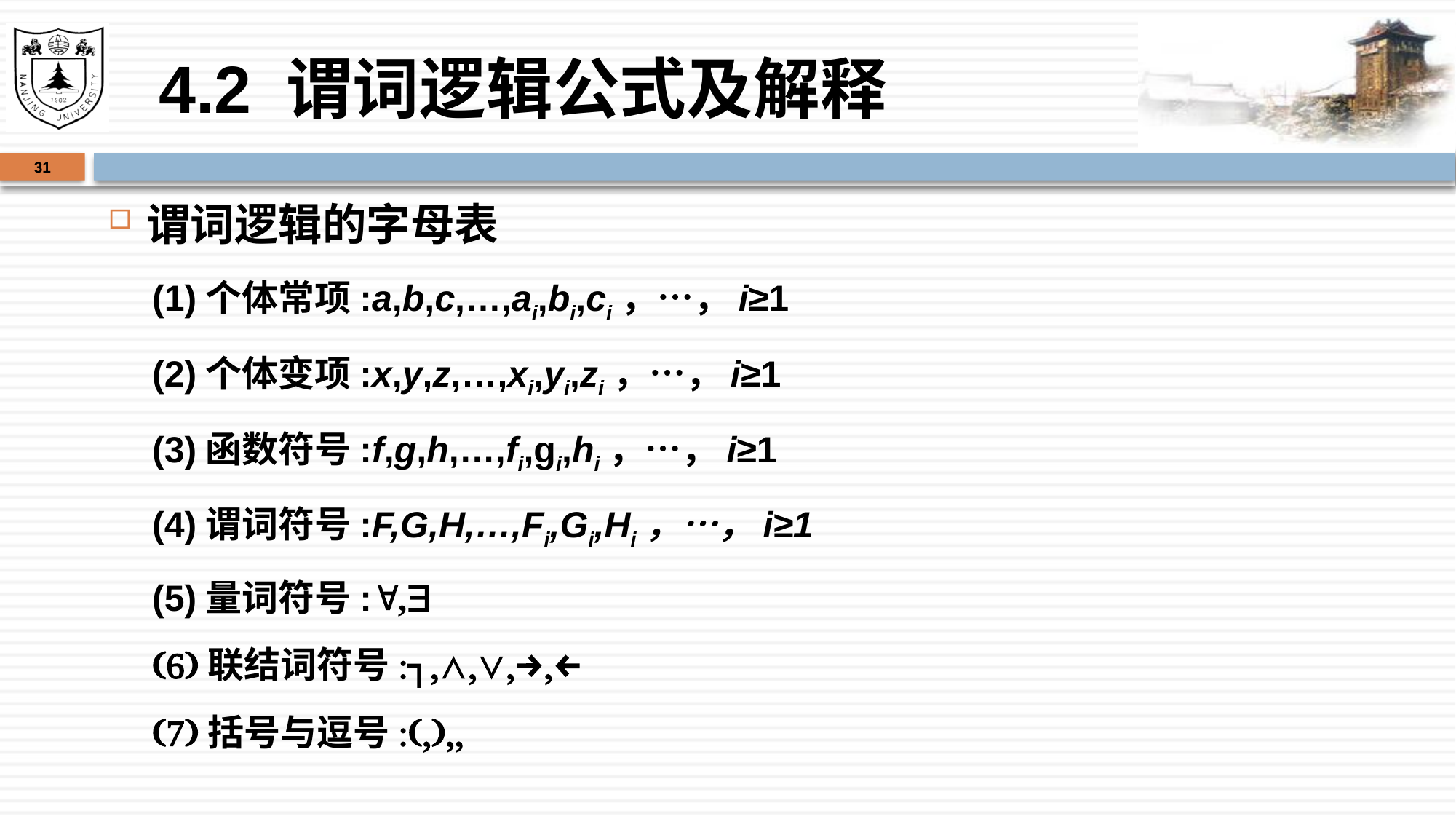

# 4.2 谓词逻辑公式及解释
31
谓词逻辑的字母表
(1)个体常项:a,b,c,…,ai,bi,ci，…，i≥1
(2)个体变项:x,y,z,…,xi,yi,zi，…，i≥1
(3)函数符号:f,g,h,…,fi,gi,hi，…，i≥1
(4)谓词符号:F,G,H,…,Fi,Gi,Hi，…，i≥1
(5)量词符号:∀,∃
(6)联结词符号:┐,∧,∨,→,←
(7)括号与逗号:(,),,